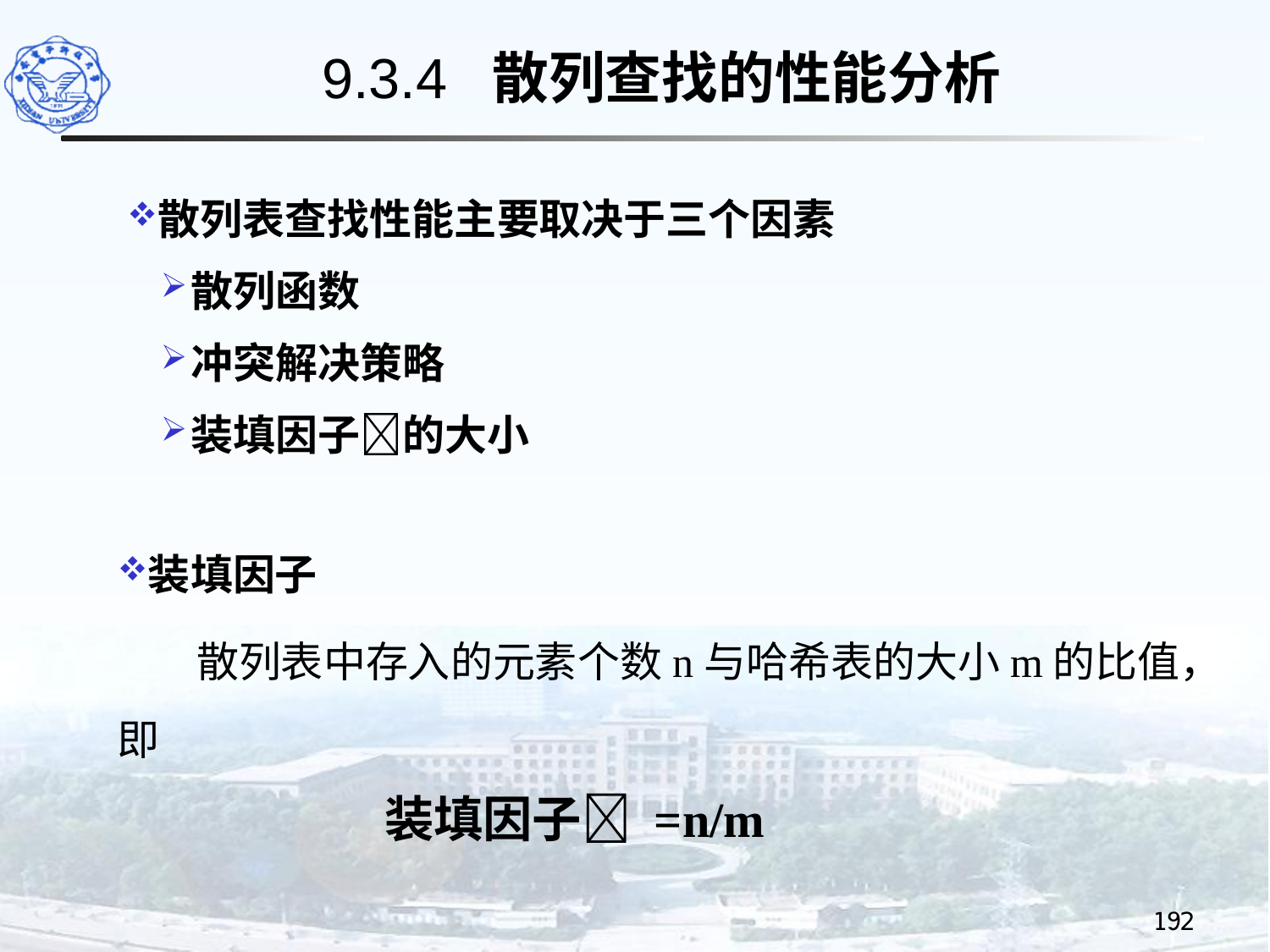

9.3.4  散列查找的性能分析
散列表查找性能主要取决于三个因素
散列函数
冲突解决策略
装填因子α的大小
装填因子
      散列表中存入的元素个数n与哈希表的大小m的比值，即
                           装填因子α =n/m
192